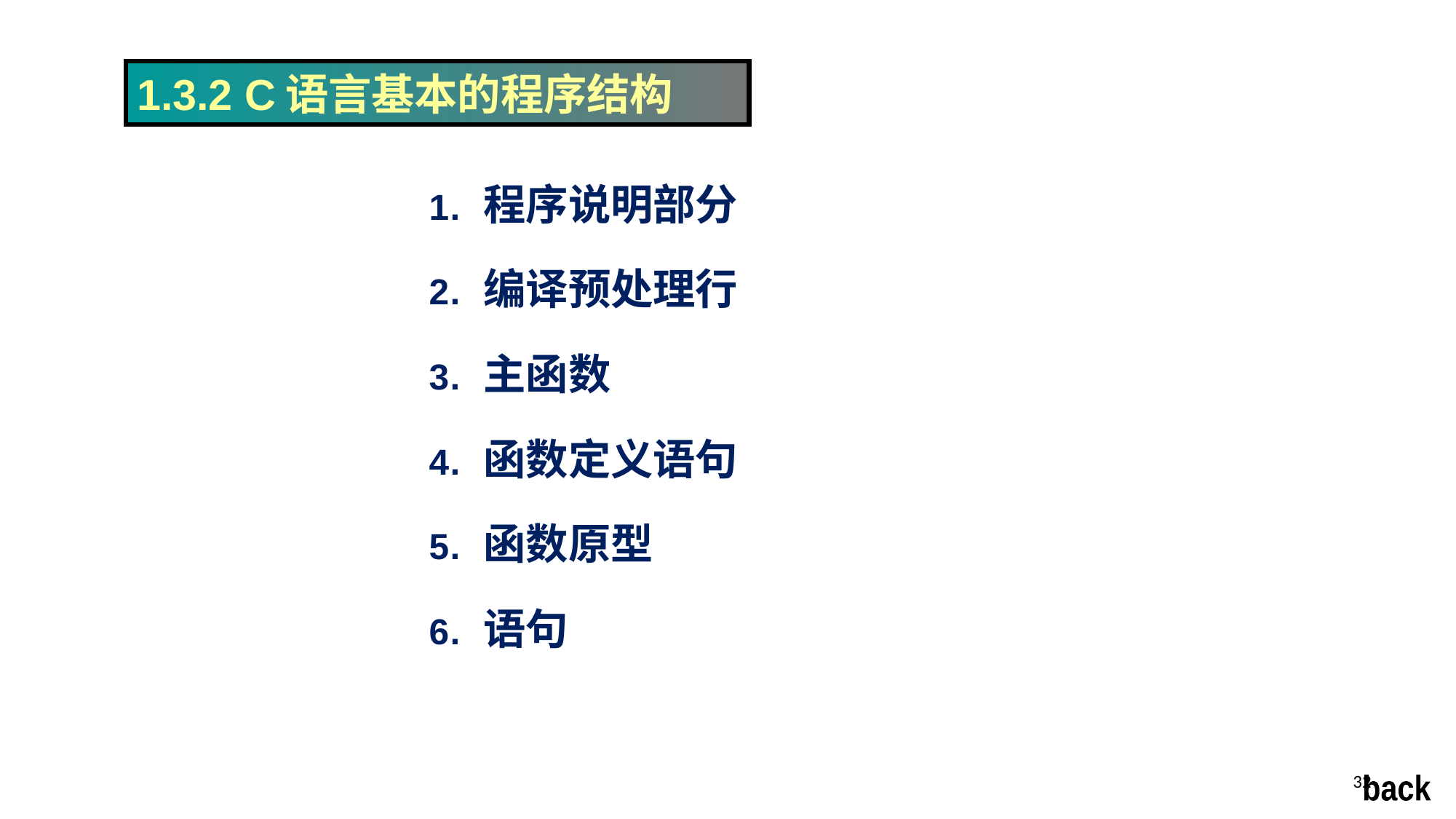

1.3.2 C语言基本的程序结构
程序说明部分
编译预处理行
主函数
函数定义语句
函数原型
语句
32